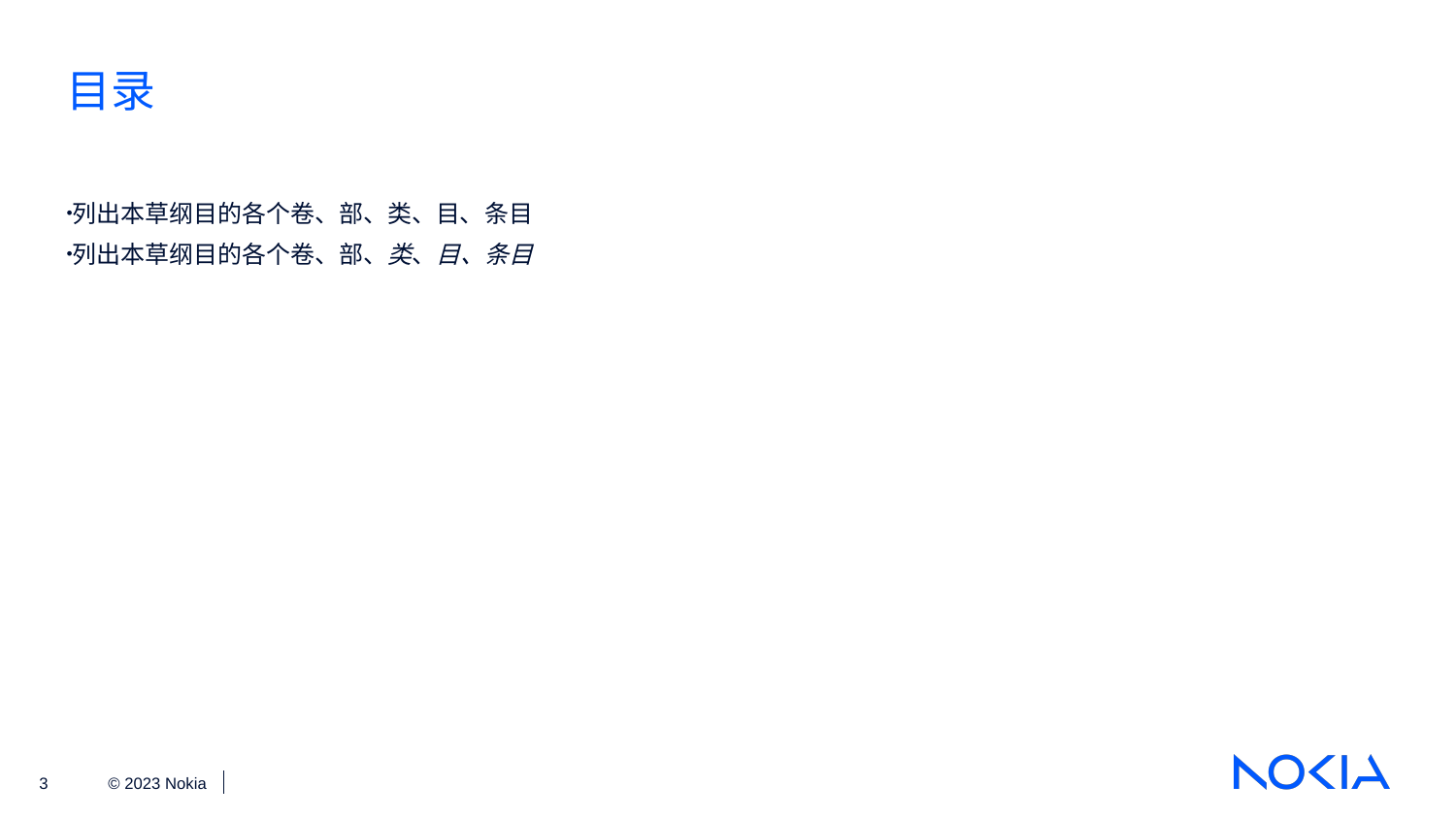

目录

列出本草纲目的各个卷、部、类、目、条目
列出本草纲目的各个卷、部、类、目、条目